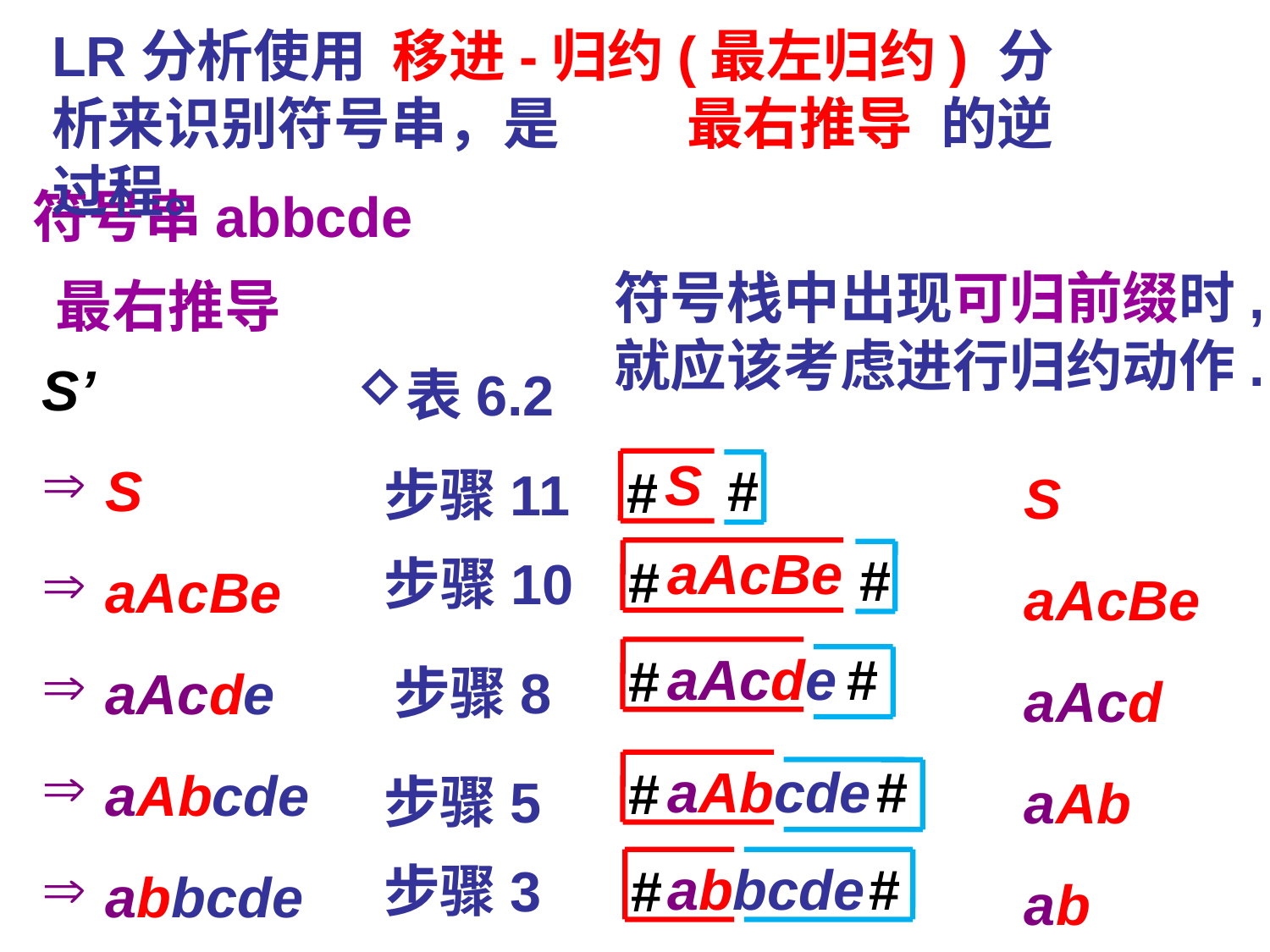

LR分析使用  移进-归约(最左归约) 分析来识别符号串，是	最右推导	的逆过程。
符号串abbcde
符号栈中出现可归前缀时,
就应该考虑进行归约动作.
最右推导
S’
S
aAcBe
aAcde
aAbcde
abbcde
表6.2
S
aAcBe
aAcd
aAb
ab

S
#
#
步骤11

aAcBe
#
#
步骤10

aAcde
#
#

步骤8

aAbcde
#
#
步骤5

abbcde
#
步骤3
#